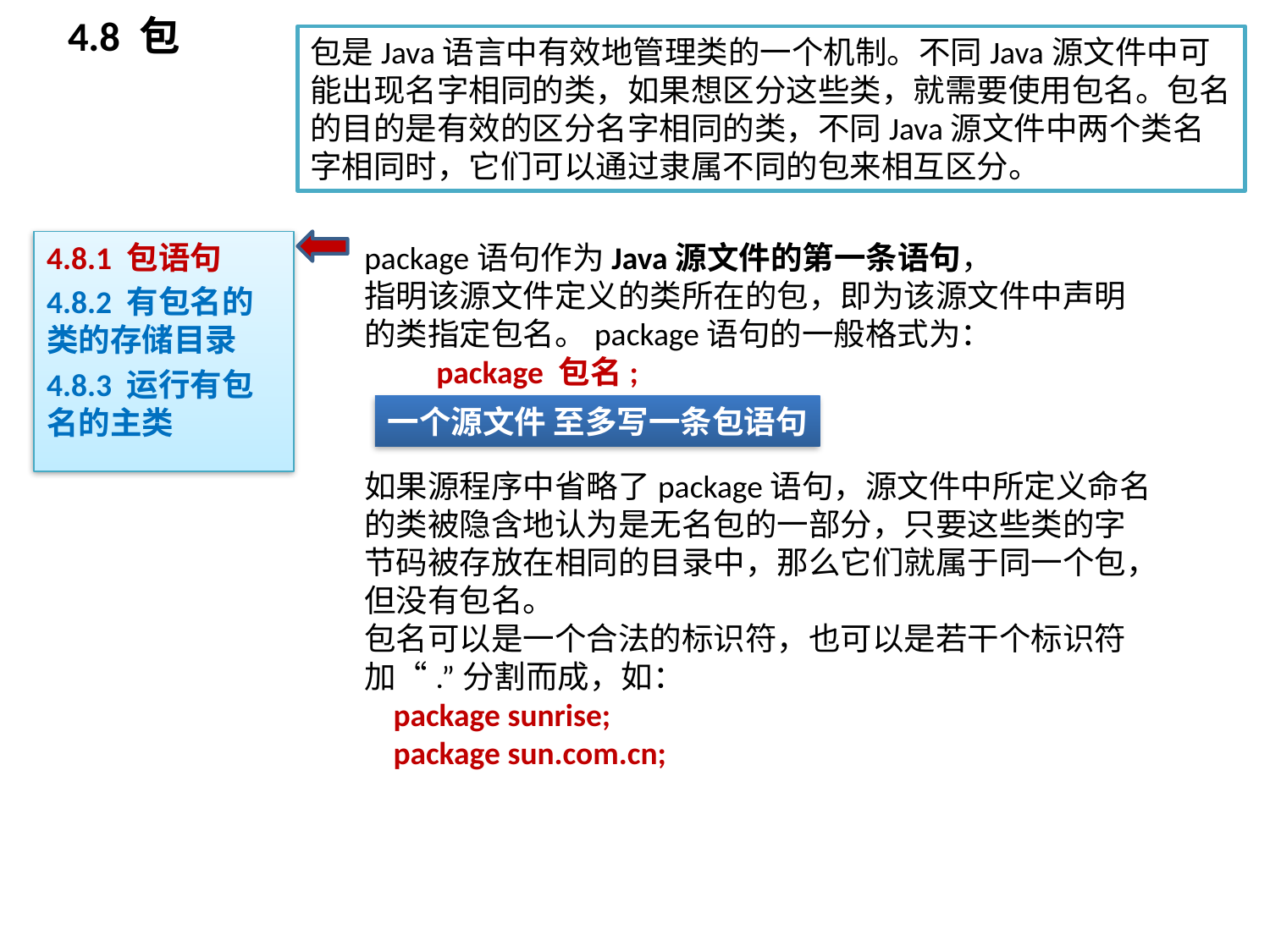

# 4.8 包
包是Java语言中有效地管理类的一个机制。不同Java源文件中可能出现名字相同的类，如果想区分这些类，就需要使用包名。包名的目的是有效的区分名字相同的类，不同Java源文件中两个类名字相同时，它们可以通过隶属不同的包来相互区分。
4.8.1 包语句
4.8.2 有包名的类的存储目录
4.8.3 运行有包名的主类

package语句作为Java源文件的第一条语句，
指明该源文件定义的类所在的包，即为该源文件中声明的类指定包名。package语句的一般格式为：
          package 包名;

如果源程序中省略了package语句，源文件中所定义命名的类被隐含地认为是无名包的一部分，只要这些类的字节码被存放在相同的目录中，那么它们就属于同一个包，但没有包名。
包名可以是一个合法的标识符，也可以是若干个标识符加“.”分割而成，如：
    package sunrise;
    package sun.com.cn;
一个源文件 至多写一条包语句